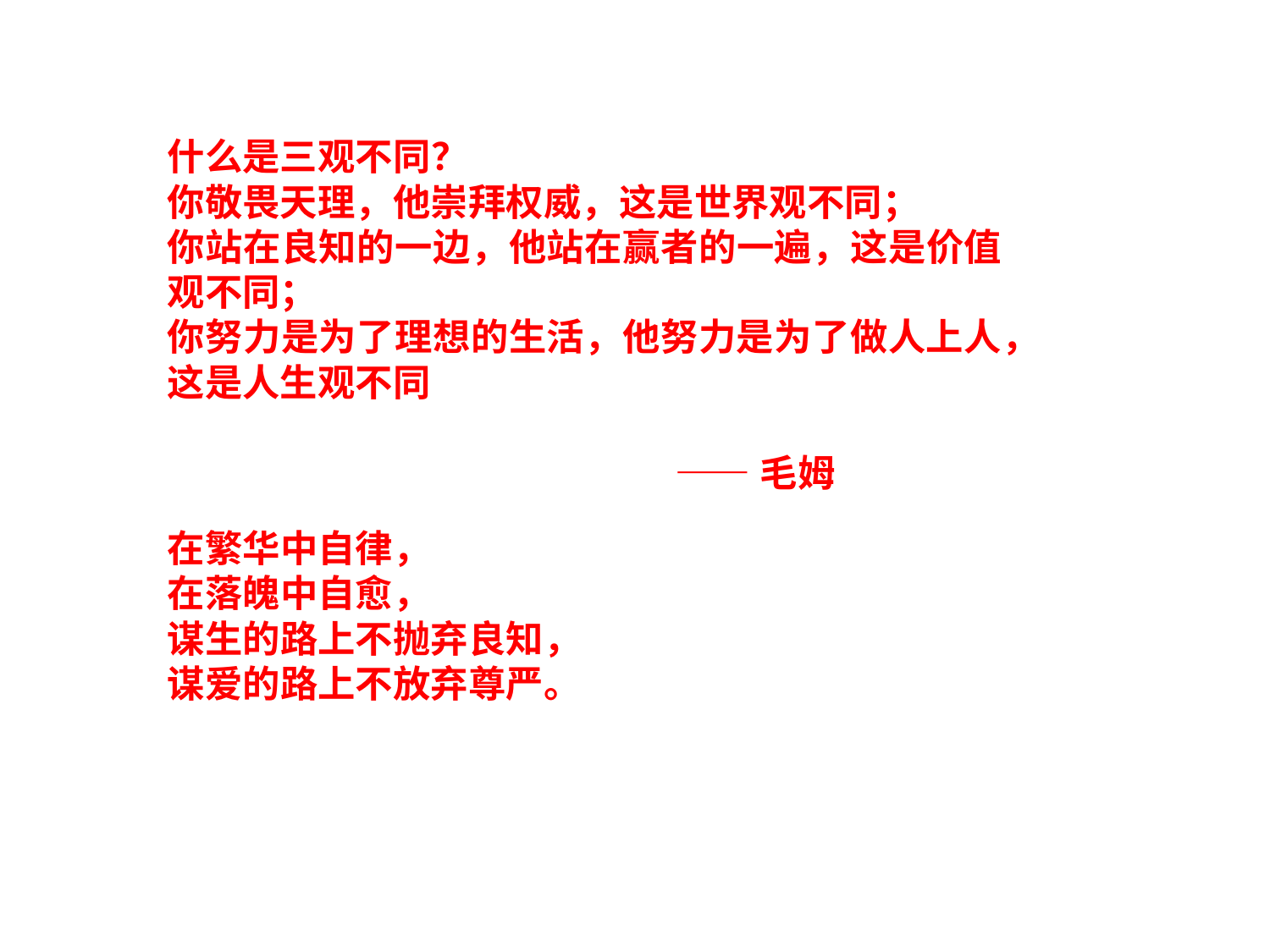

什么是三观不同？
你敬畏天理，他崇拜权威，这是世界观不同；
你站在良知的一边，他站在赢者的一遍，这是价值观不同；
你努力是为了理想的生活，他努力是为了做人上人，这是人生观不同

				——毛姆
在繁华中自律，
在落魄中自愈，
谋生的路上不抛弃良知，
谋爱的路上不放弃尊严。